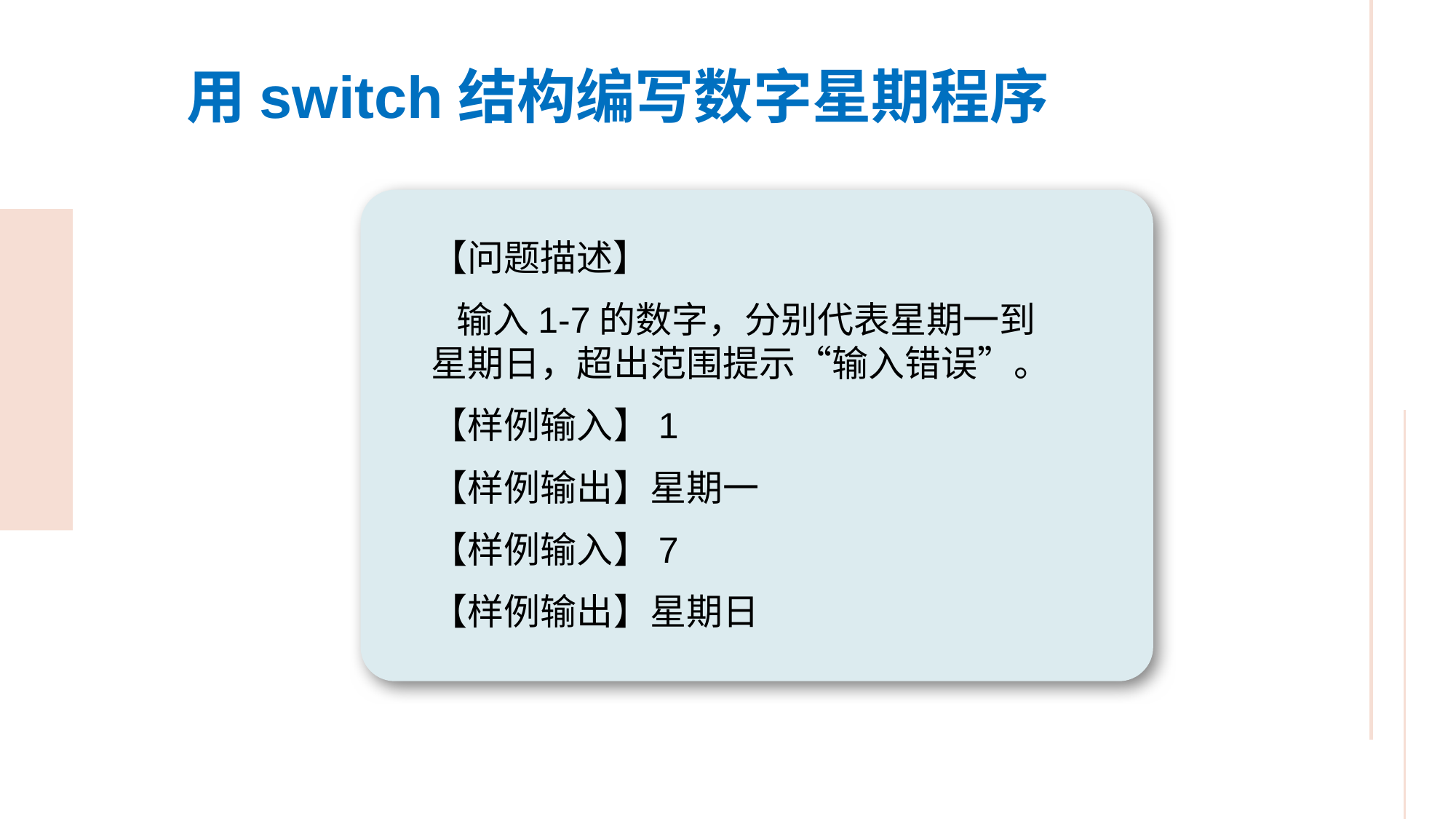

用switch结构编写数字星期程序

【问题描述】
  输入1-7的数字，分别代表星期一到星期日，超出范围提示“输入错误”。
【样例输入】1
【样例输出】星期一
【样例输入】7
【样例输出】星期日